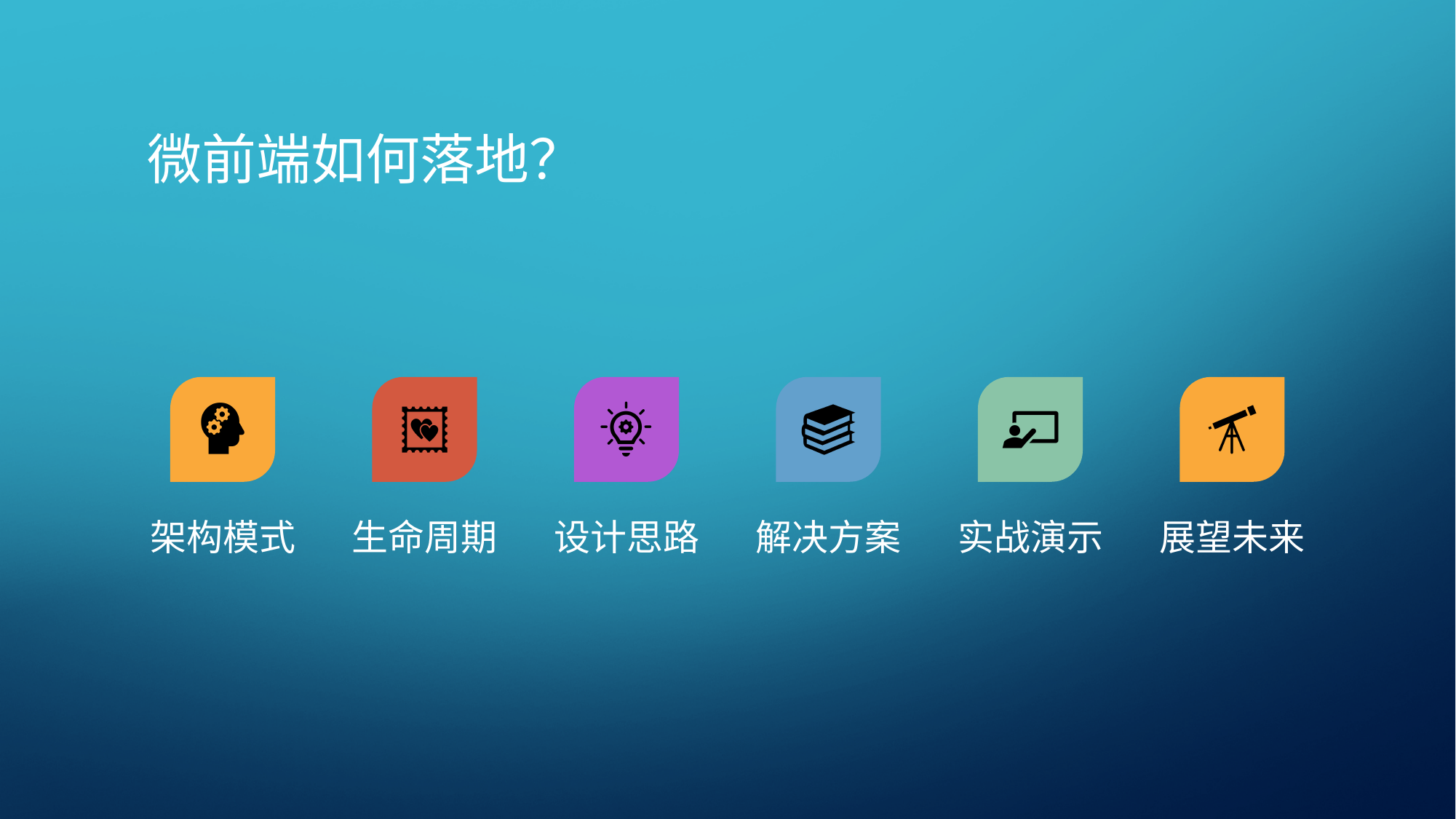

# 微前端如何落地？
架构模式
生命周期
设计思路
解决方案
实战演示
展望未来